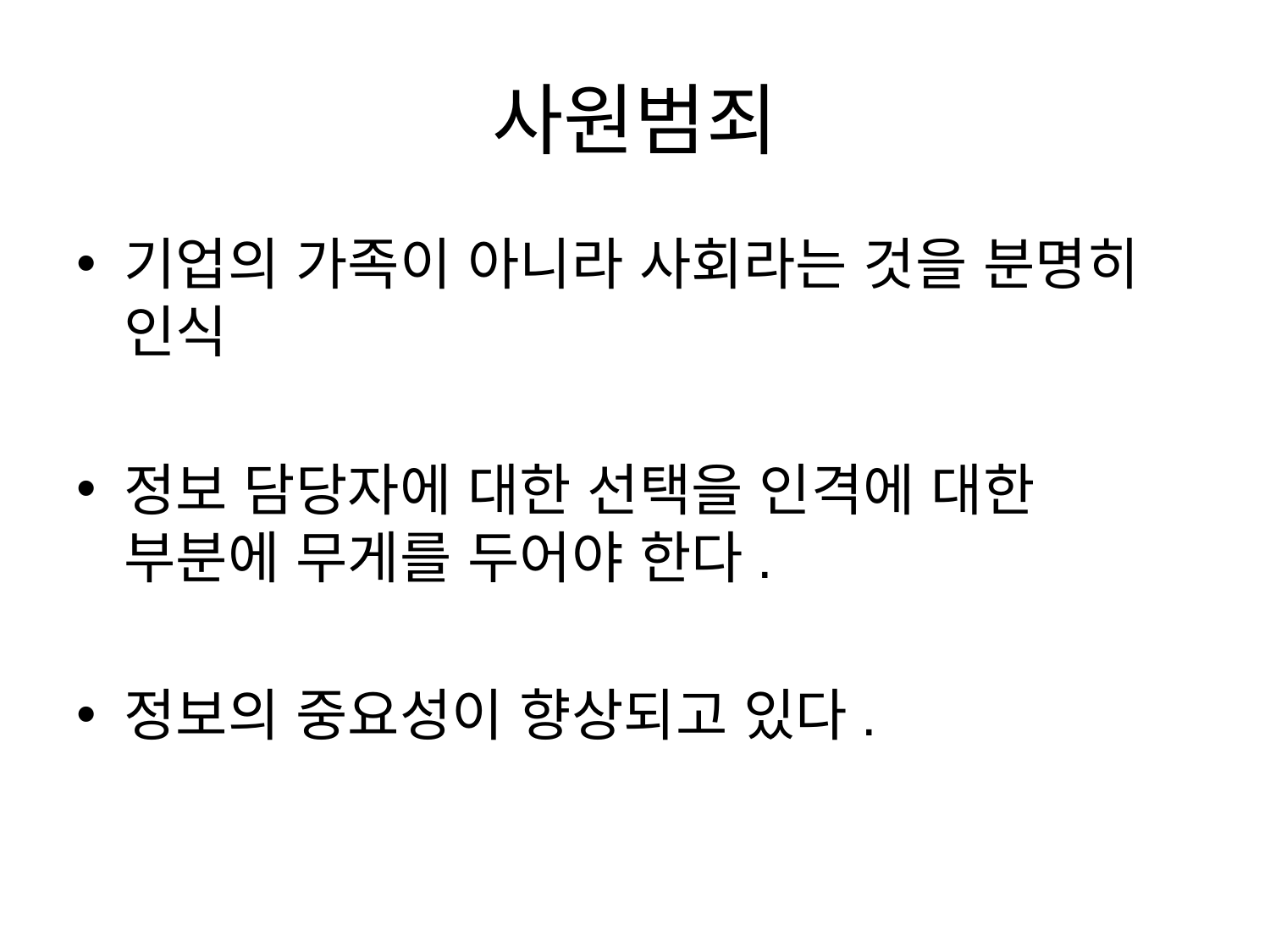

# 사원범죄
기업의 가족이 아니라 사회라는 것을 분명히 인식

정보 담당자에 대한 선택을 인격에 대한 부분에 무게를 두어야 한다.

정보의 중요성이 향상되고 있다.